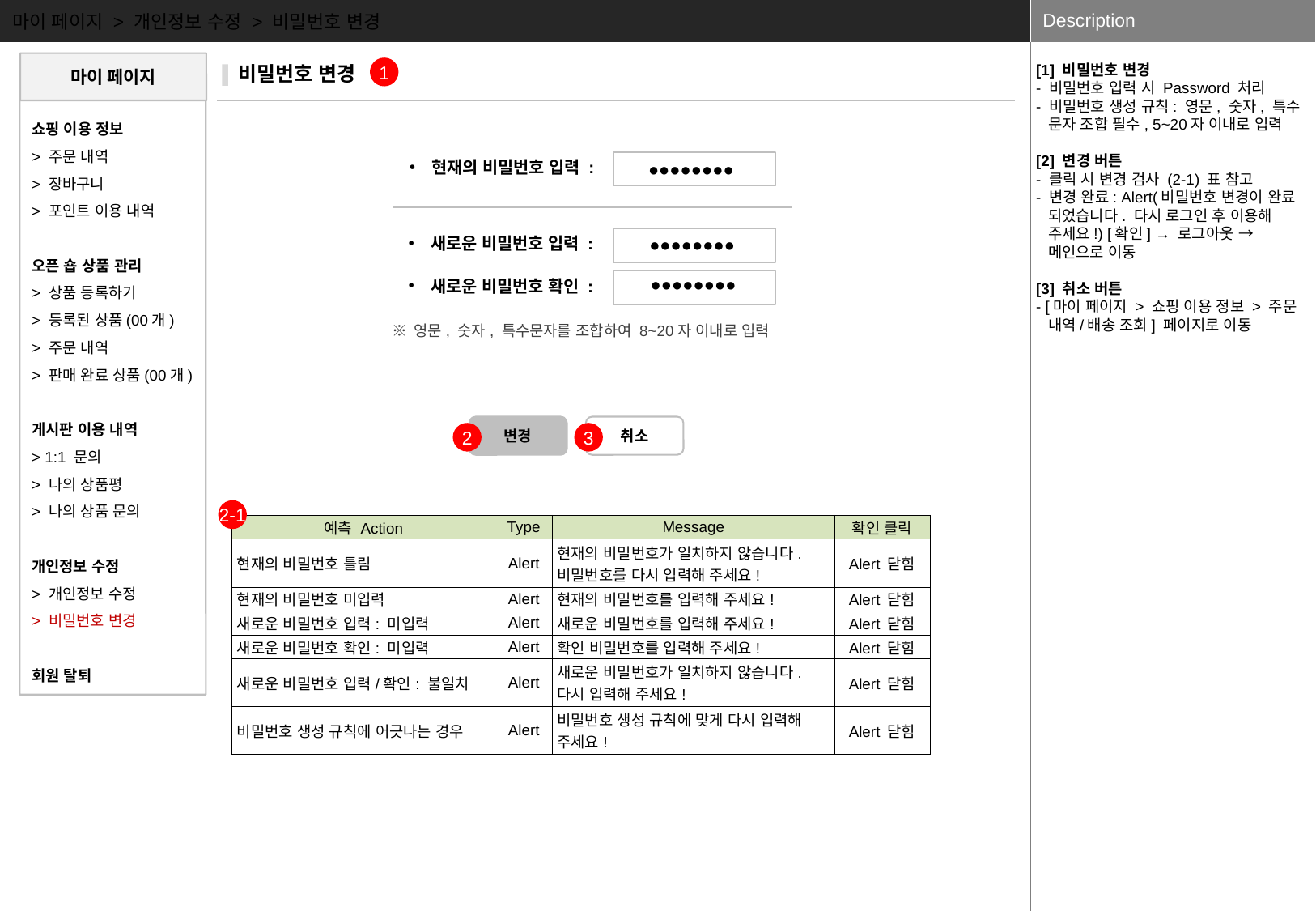

마이 페이지 > 개인정보 수정 > 비밀번호 변경

[1] 비밀번호 변경
- 비밀번호 입력 시 Password 처리
- 비밀번호 생성 규칙: 영문, 숫자, 특수
  문자 조합 필수, 5~20자 이내로 입력

[2] 변경 버튼
- 클릭 시 변경 검사 (2-1) 표 참고
- 변경 완료: Alert(비밀번호 변경이 완료
  되었습니다. 다시 로그인 후 이용해
  주세요!) [확인] → 로그아웃 →
  메인으로 이동

[3] 취소 버튼
- [마이 페이지 > 쇼핑 이용 정보 > 주문
  내역/배송 조회] 페이지로 이동
마이 페이지
 비밀번호 변경
1

쇼핑 이용 정보
> 주문 내역
> 장바구니
> 포인트 이용 내역

오픈 숍 상품 관리
> 상품 등록하기
> 등록된 상품(00개)
> 주문 내역
> 판매 완료 상품(00개)

게시판 이용 내역
> 1:1 문의
> 나의 상품평
> 나의 상품 문의

개인정보 수정
> 개인정보 수정
> 비밀번호 변경

회원 탈퇴
현재의 비밀번호 입력 :

●●●●●●●●
새로운 비밀번호 입력 :
●●●●●●●●

●●●●●●●●
새로운 비밀번호 확인 :

※ 영문, 숫자, 특수문자를 조합하여 8~20자 이내로 입력

변경
취소
2
3
2-1
| 예측 Action | Type | Message | 확인 클릭 |
| --- | --- | --- | --- |
| 현재의 비밀번호 틀림 | Alert | 현재의 비밀번호가 일치하지 않습니다. 비밀번호를 다시 입력해 주세요! | Alert 닫힘 |
| 현재의 비밀번호 미입력 | Alert | 현재의 비밀번호를 입력해 주세요! | Alert 닫힘 |
| 새로운 비밀번호 입력: 미입력 | Alert | 새로운 비밀번호를 입력해 주세요! | Alert 닫힘 |
| 새로운 비밀번호 확인: 미입력 | Alert | 확인 비밀번호를 입력해 주세요! | Alert 닫힘 |
| 새로운 비밀번호 입력/확인: 불일치 | Alert | 새로운 비밀번호가 일치하지 않습니다. 다시 입력해 주세요! | Alert 닫힘 |
| 비밀번호 생성 규칙에 어긋나는 경우 | Alert | 비밀번호 생성 규칙에 맞게 다시 입력해 주세요! | Alert 닫힘 |